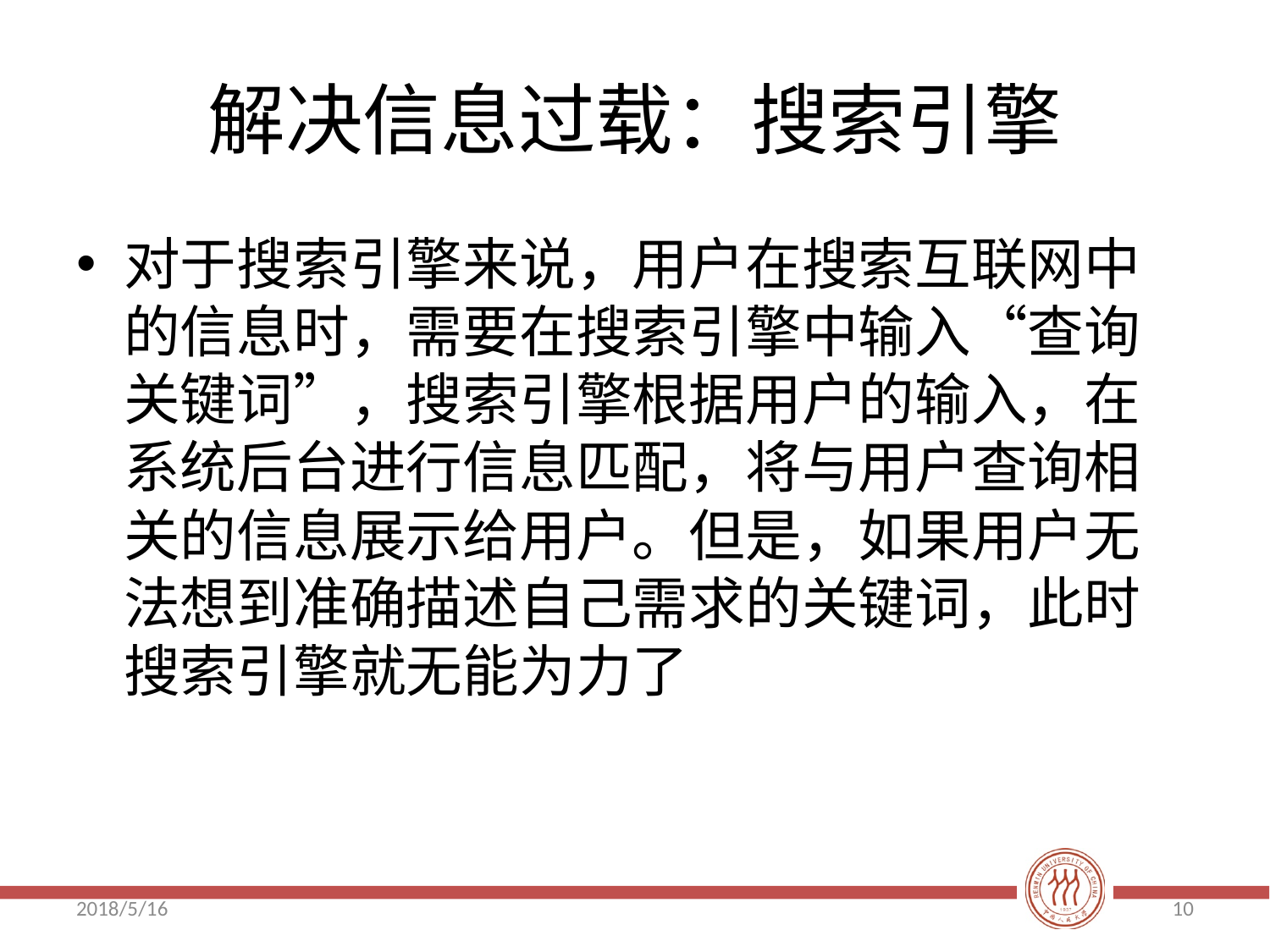

# 解决信息过载：搜索引擎
对于搜索引擎来说，用户在搜索互联网中的信息时，需要在搜索引擎中输入“查询关键词”，搜索引擎根据用户的输入，在系统后台进行信息匹配，将与用户查询相关的信息展示给用户。但是，如果用户无法想到准确描述自己需求的关键词，此时搜索引擎就无能为力了
2018/5/16
10